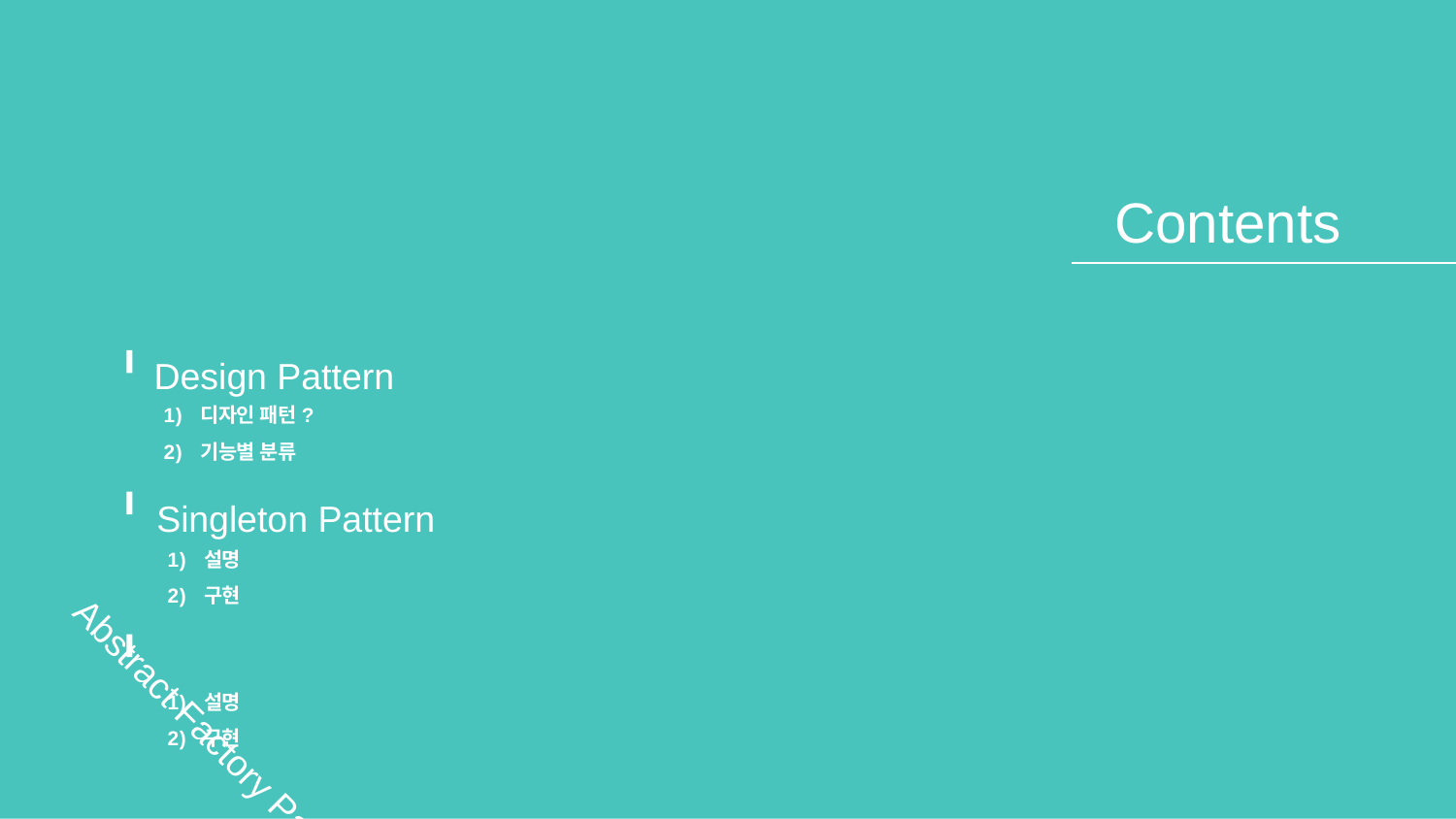

Contents

Design Pattern

디자인 패턴?
기능별 분류
Singleton Pattern

설명
구현
Abstract Factory Patter

설명
구현